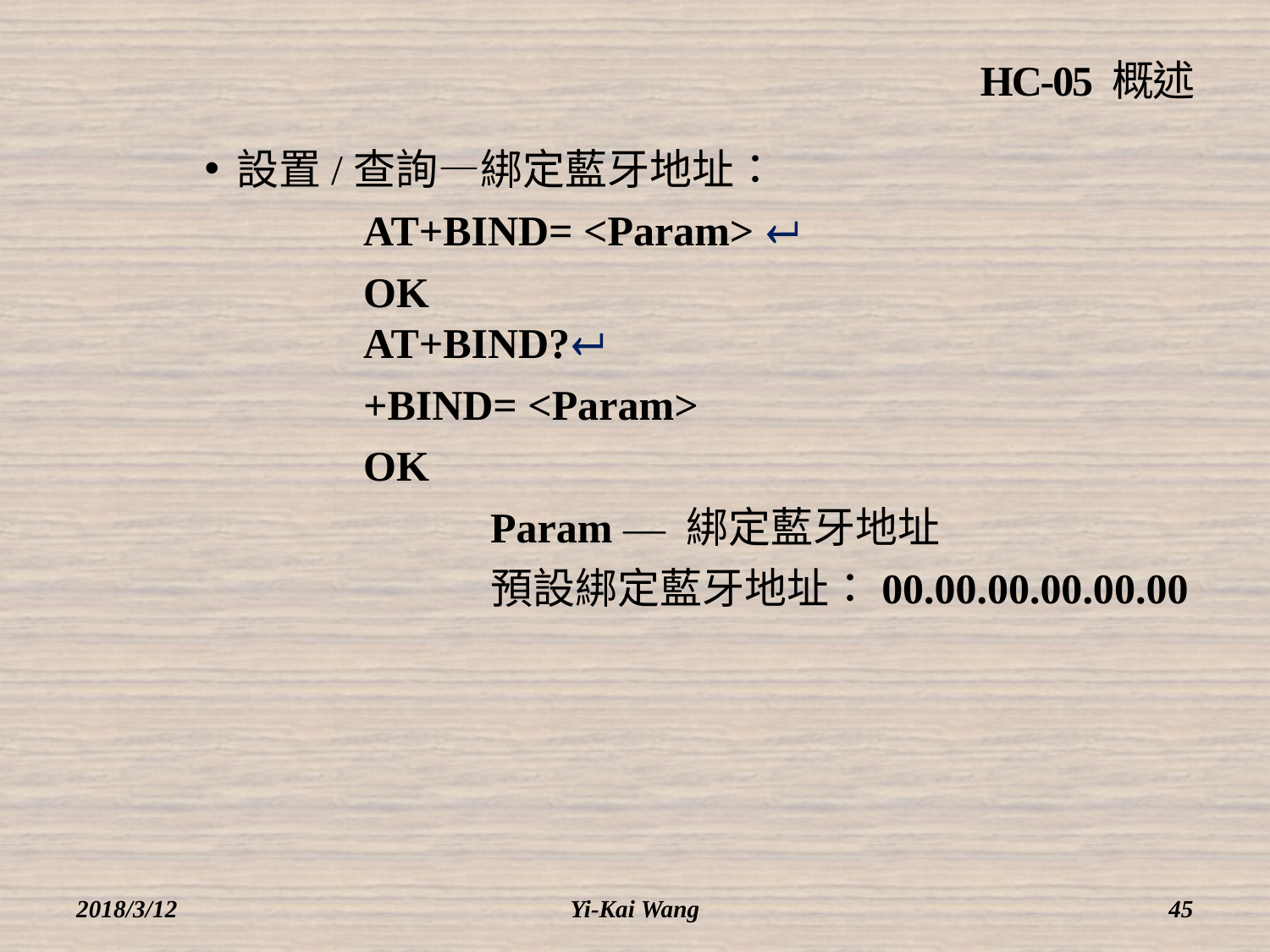

# HC-05 概述
設置/查詢—綁定藍牙地址：
		AT+BIND= <Param> ↵
		OK							AT+BIND?↵
		+BIND= <Param>
		OK
		    	Param — 綁定藍牙地址
			預設綁定藍牙地址：00.00.00.00.00.00
2018/3/12
Yi-Kai Wang
45